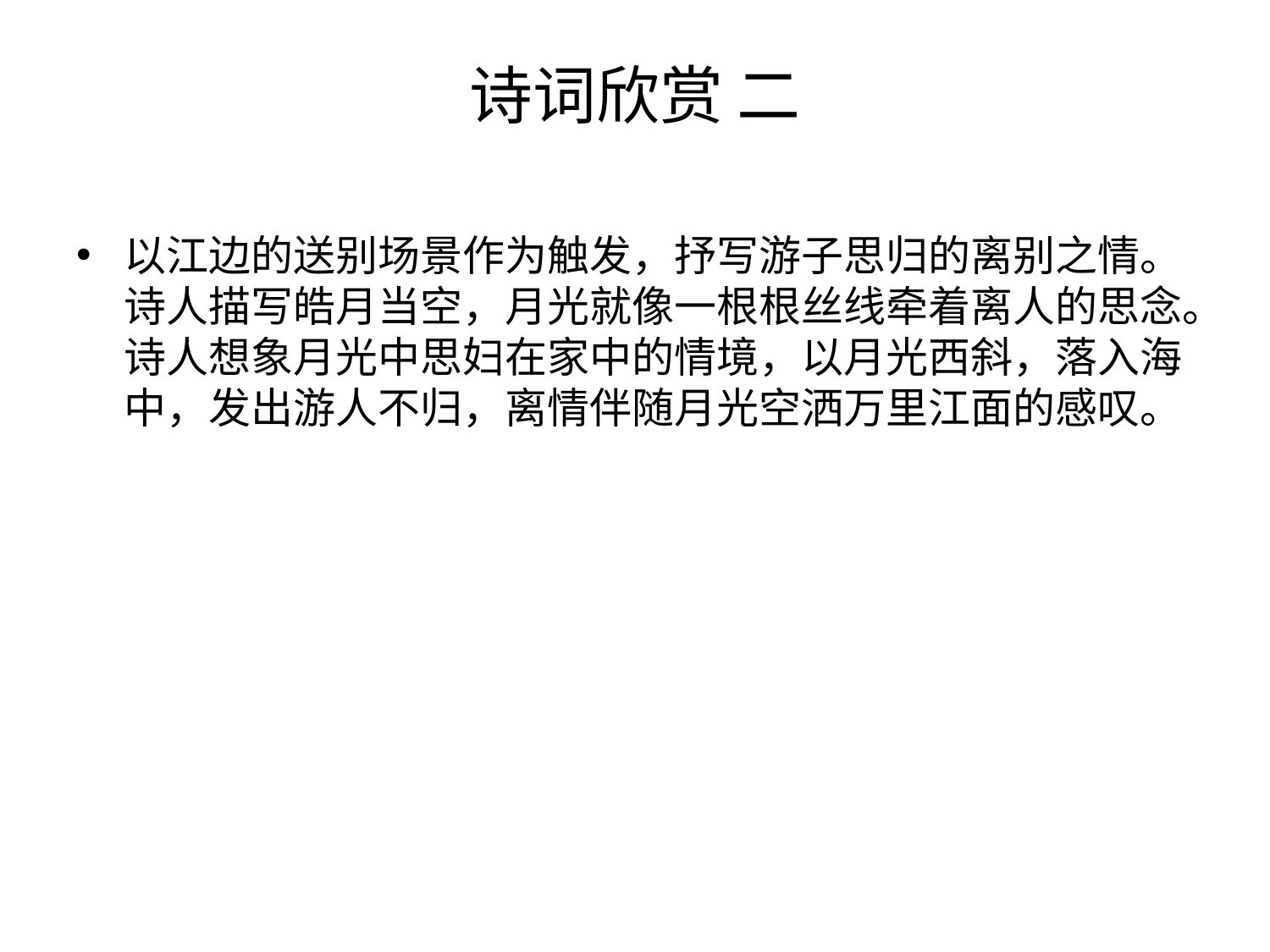

# 诗词欣赏 二
以江边的送别场景作为触发，抒写游子思归的离别之情。诗人描写皓月当空，月光就像一根根丝线牵着离人的思念。诗人想象月光中思妇在家中的情境，以月光西斜，落入海中，发出游人不归，离情伴随月光空洒万里江面的感叹。